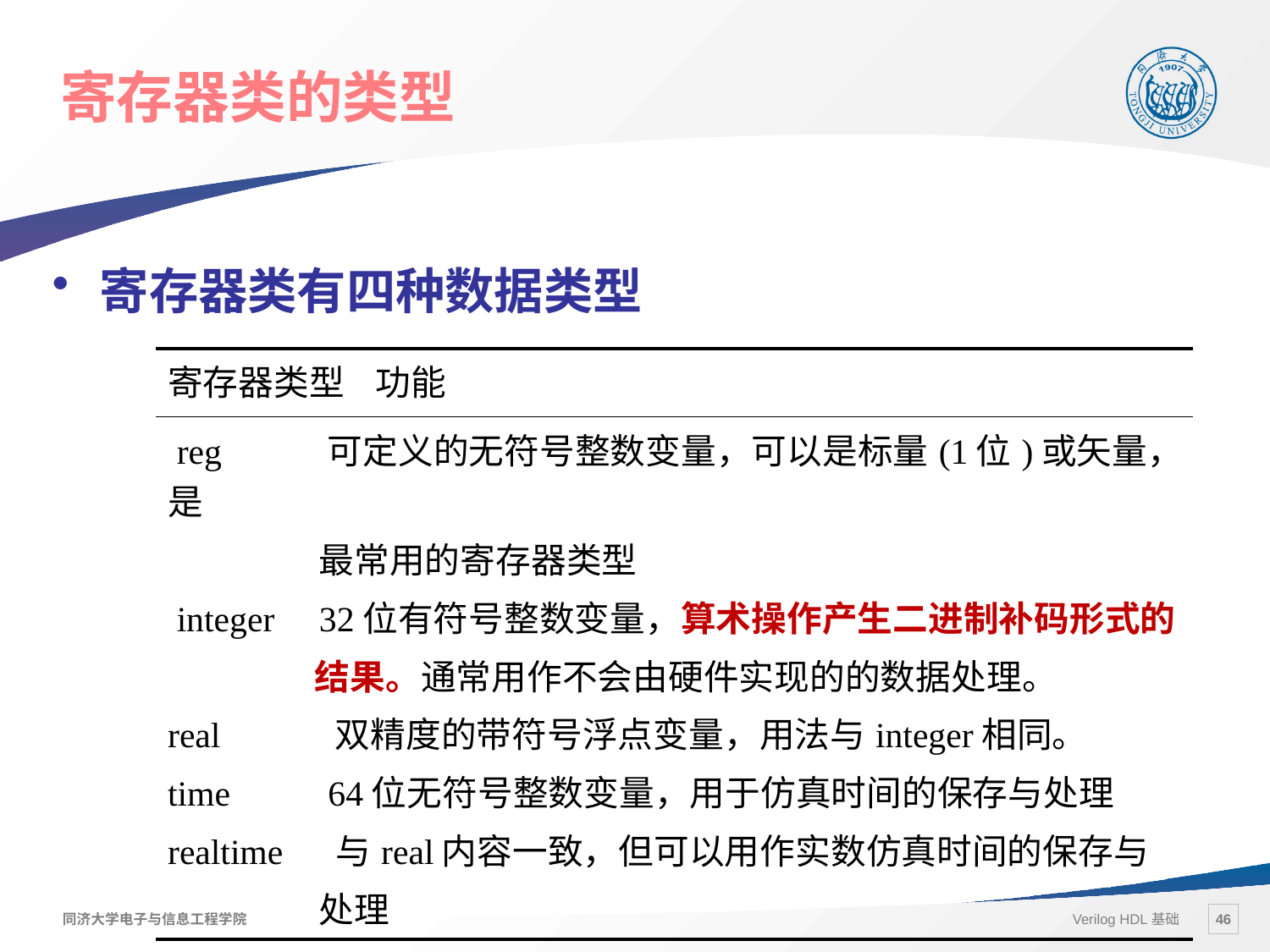

# 寄存器类的类型
寄存器类有四种数据类型
| 寄存器类型 功能 |
| --- |
| reg 可定义的无符号整数变量，可以是标量(1位)或矢量，是 最常用的寄存器类型 integer 32位有符号整数变量，算术操作产生二进制补码形式的 结果。通常用作不会由硬件实现的的数据处理。 real 双精度的带符号浮点变量，用法与integer相同。 time 64位无符号整数变量，用于仿真时间的保存与处理 realtime 与real内容一致，但可以用作实数仿真时间的保存与 处理 |